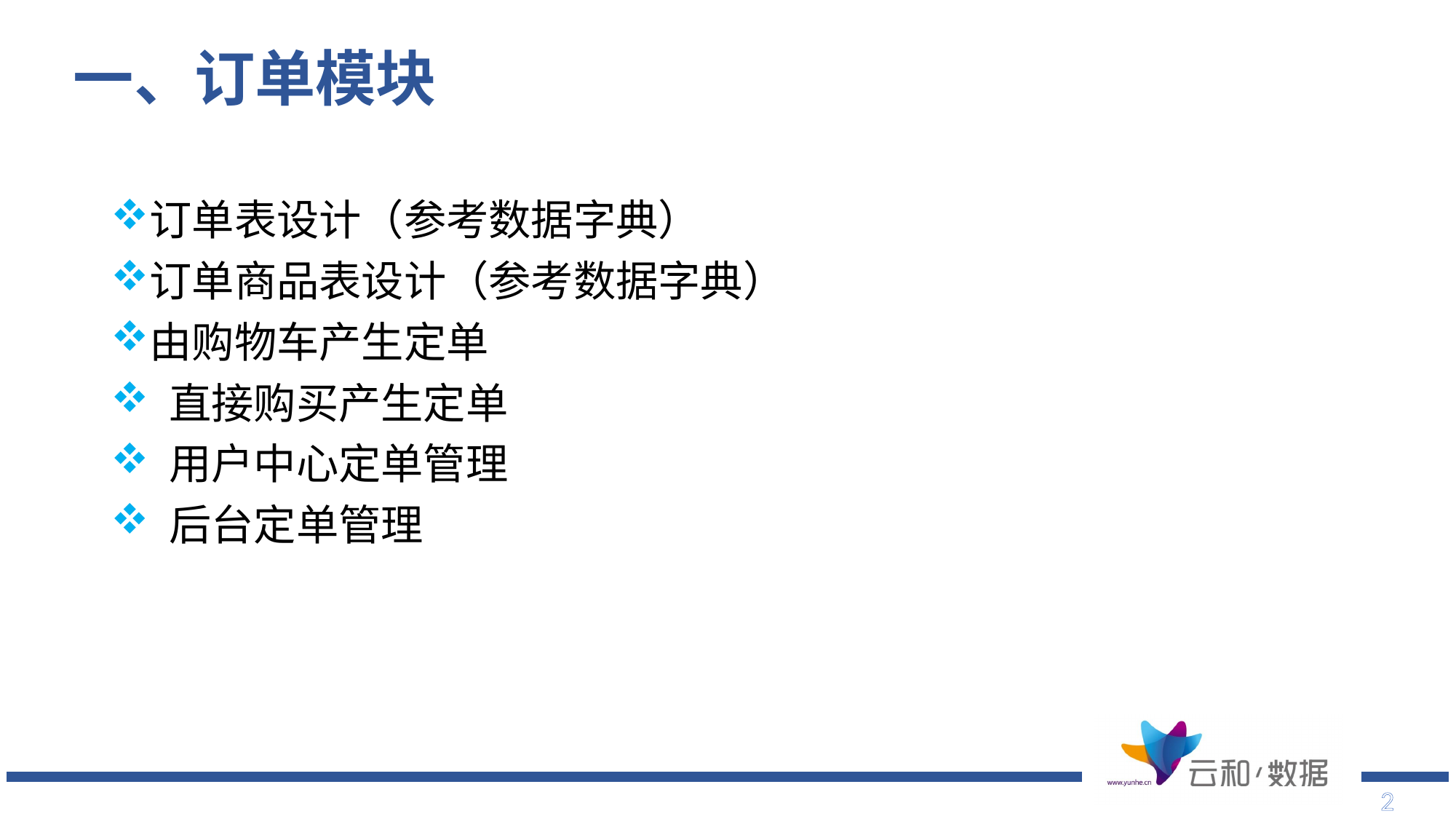

# 一、订单模块

订单表设计（参考数据字典）
订单商品表设计（参考数据字典）
由购物车产生定单
 直接购买产生定单
 用户中心定单管理
 后台定单管理